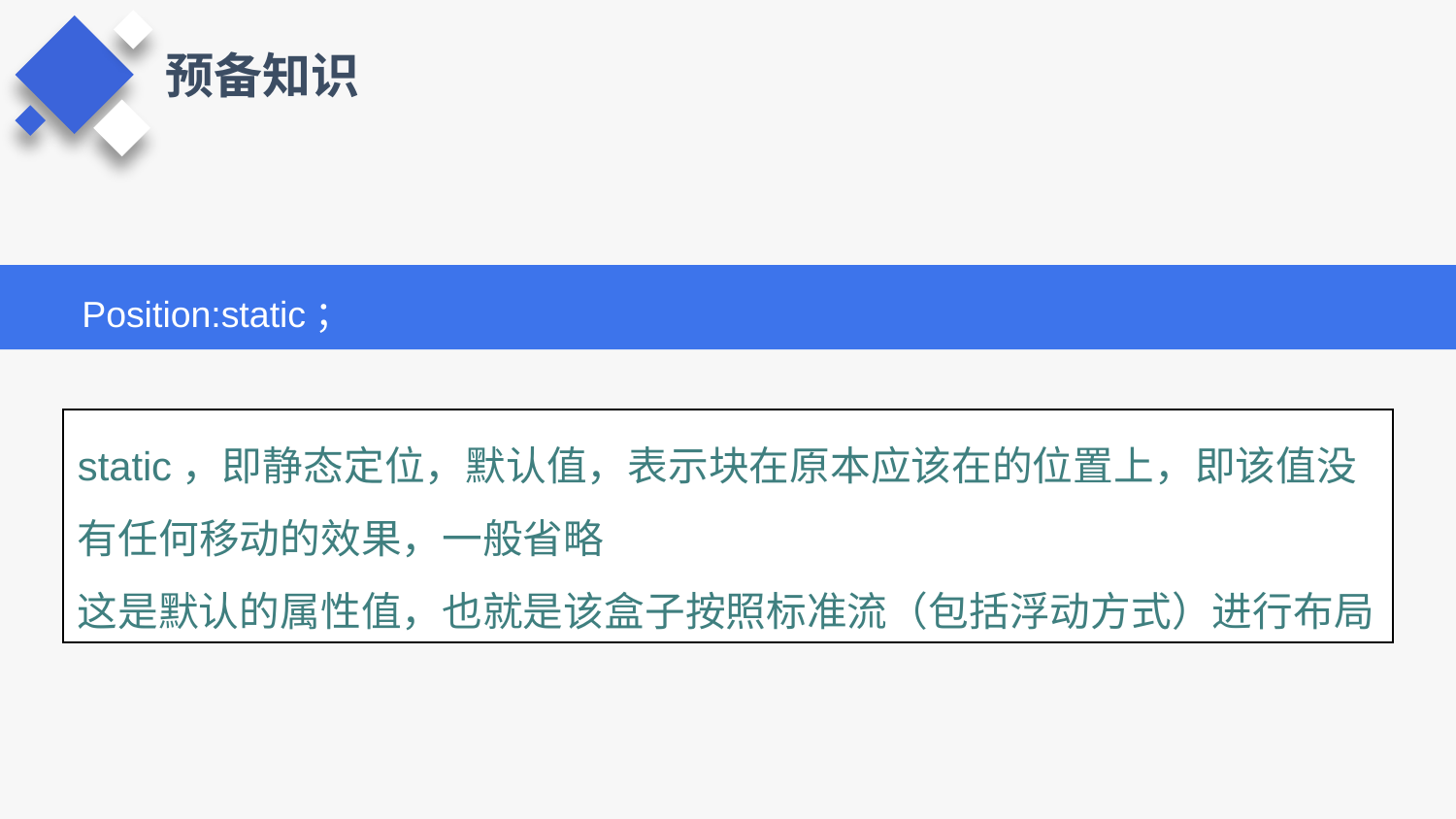

预备知识

Position:static；
static，即静态定位，默认值，表示块在原本应该在的位置上，即该值没有任何移动的效果，一般省略
这是默认的属性值，也就是该盒子按照标准流（包括浮动方式）进行布局